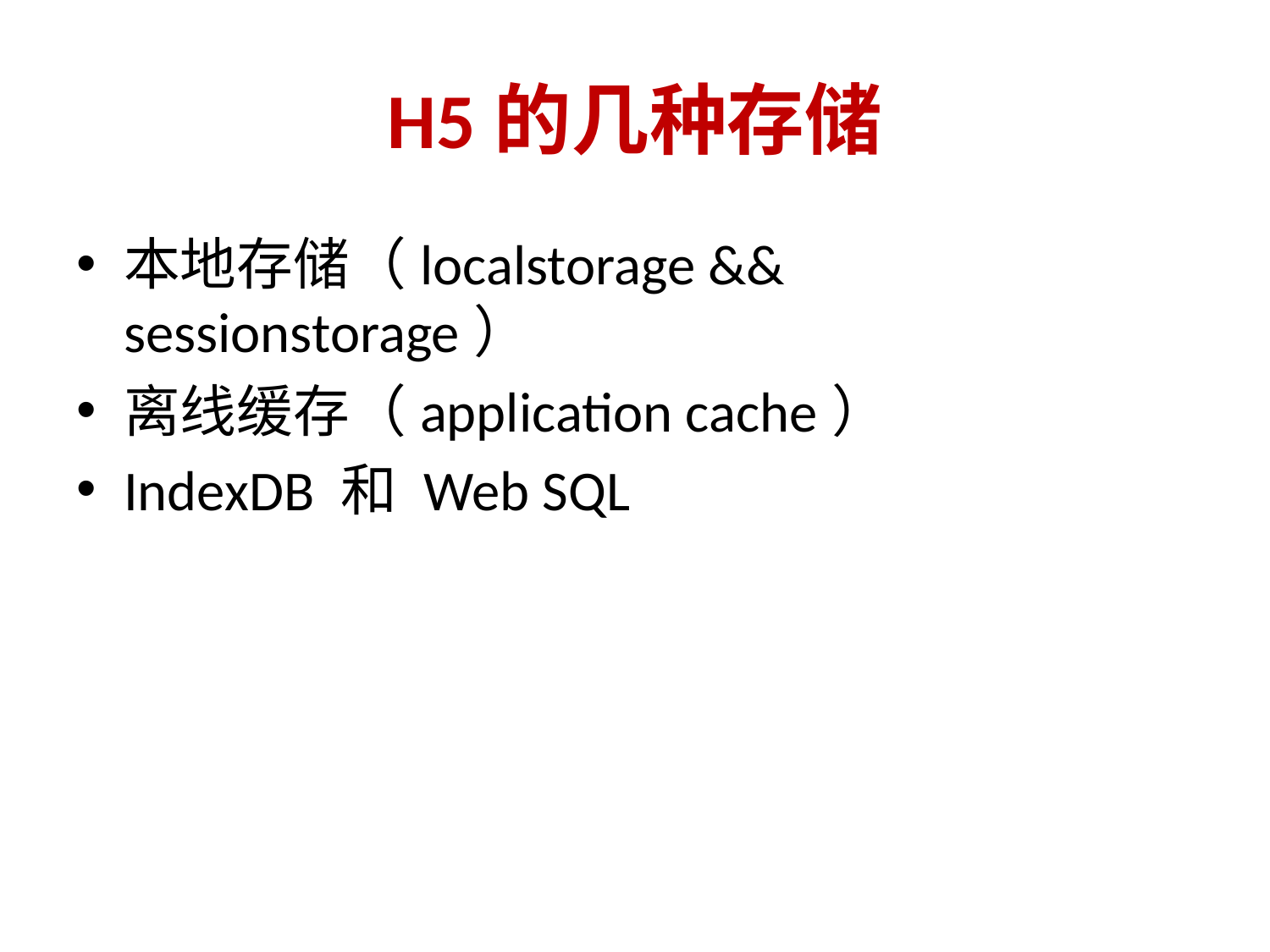

# H5的几种存储
本地存储（localstorage && sessionstorage）
离线缓存（application cache）
IndexDB 和 Web SQL